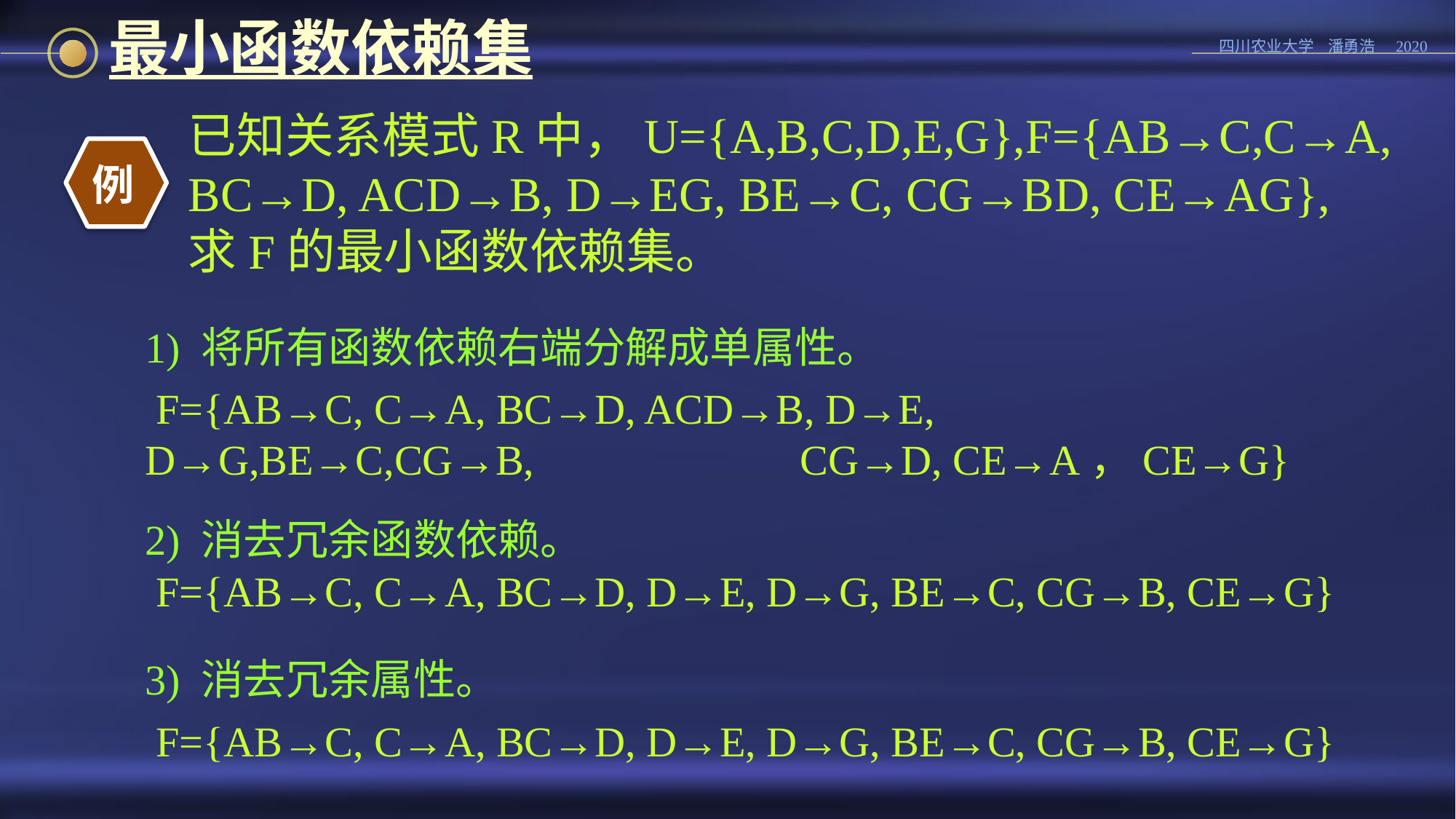

# 最小函数依赖集
已知关系模式R中，U={A,B,C,D,E,G},F={AB→C,C→A, BC→D, ACD→B, D→EG, BE→C, CG→BD, CE→AG},
求F的最小函数依赖集。
例
1) 将所有函数依赖右端分解成单属性。
 F={AB→C, C→A, BC→D, ACD→B, D→E, D→G,BE→C,CG→B,　　　　	CG→D, CE→A，CE→G}
2) 消去冗余函数依赖。
 F={AB→C, C→A, BC→D, D→E, D→G, BE→C, CG→B, CE→G}
3) 消去冗余属性。
 F={AB→C, C→A, BC→D, D→E, D→G, BE→C, CG→B, CE→G}